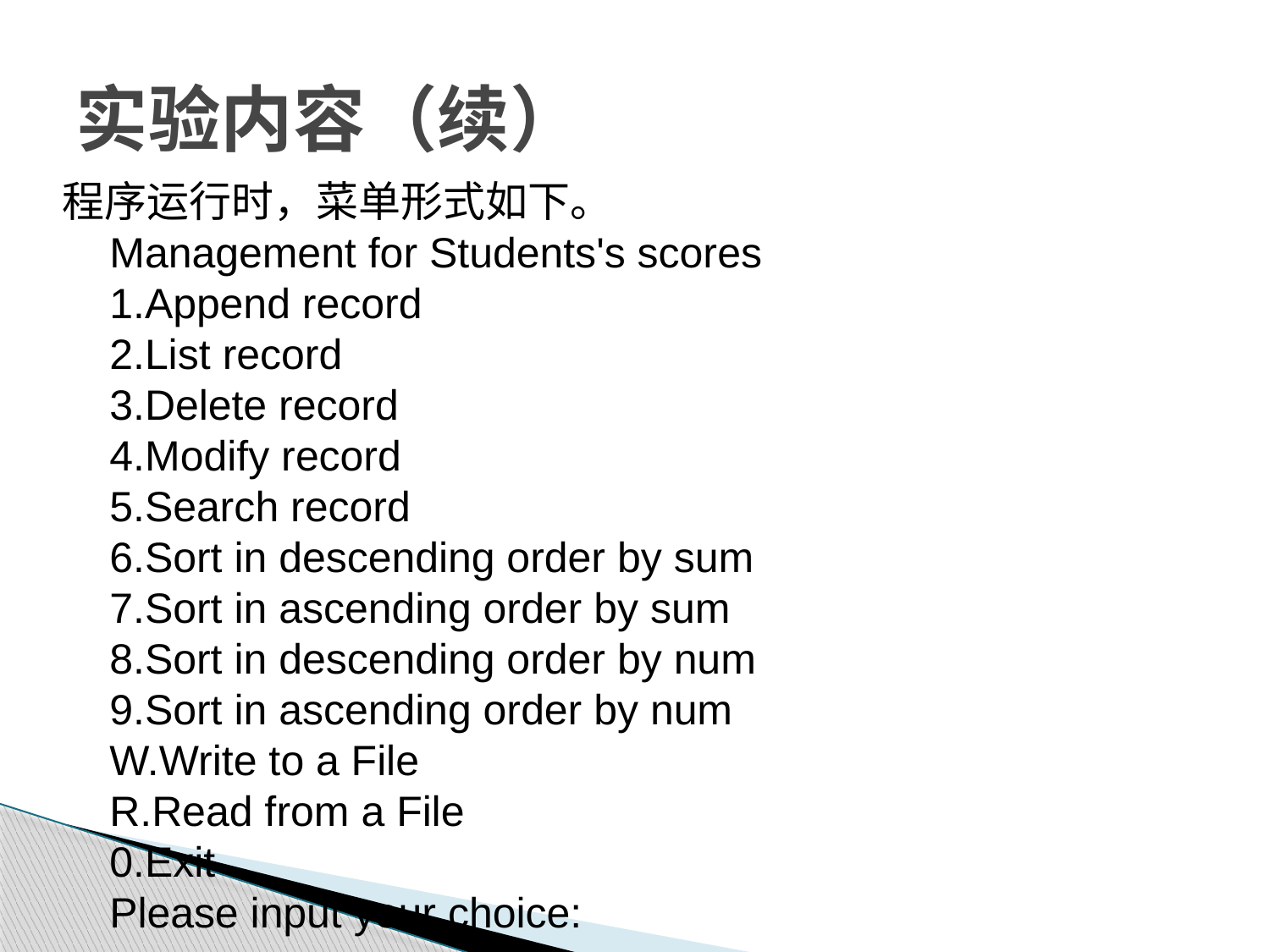

# 实验内容（续）
程序运行时，菜单形式如下。
    Management for Students's scores
    1.Append record
    2.List record
    3.Delete record
    4.Modify record
    5.Search record
    6.Sort in descending order by sum
    7.Sort in ascending order by sum
    8.Sort in descending order by num
    9.Sort in ascending order by num
    W.Write to a File
    R.Read from a File
    0.Exit
    Please input your choice: